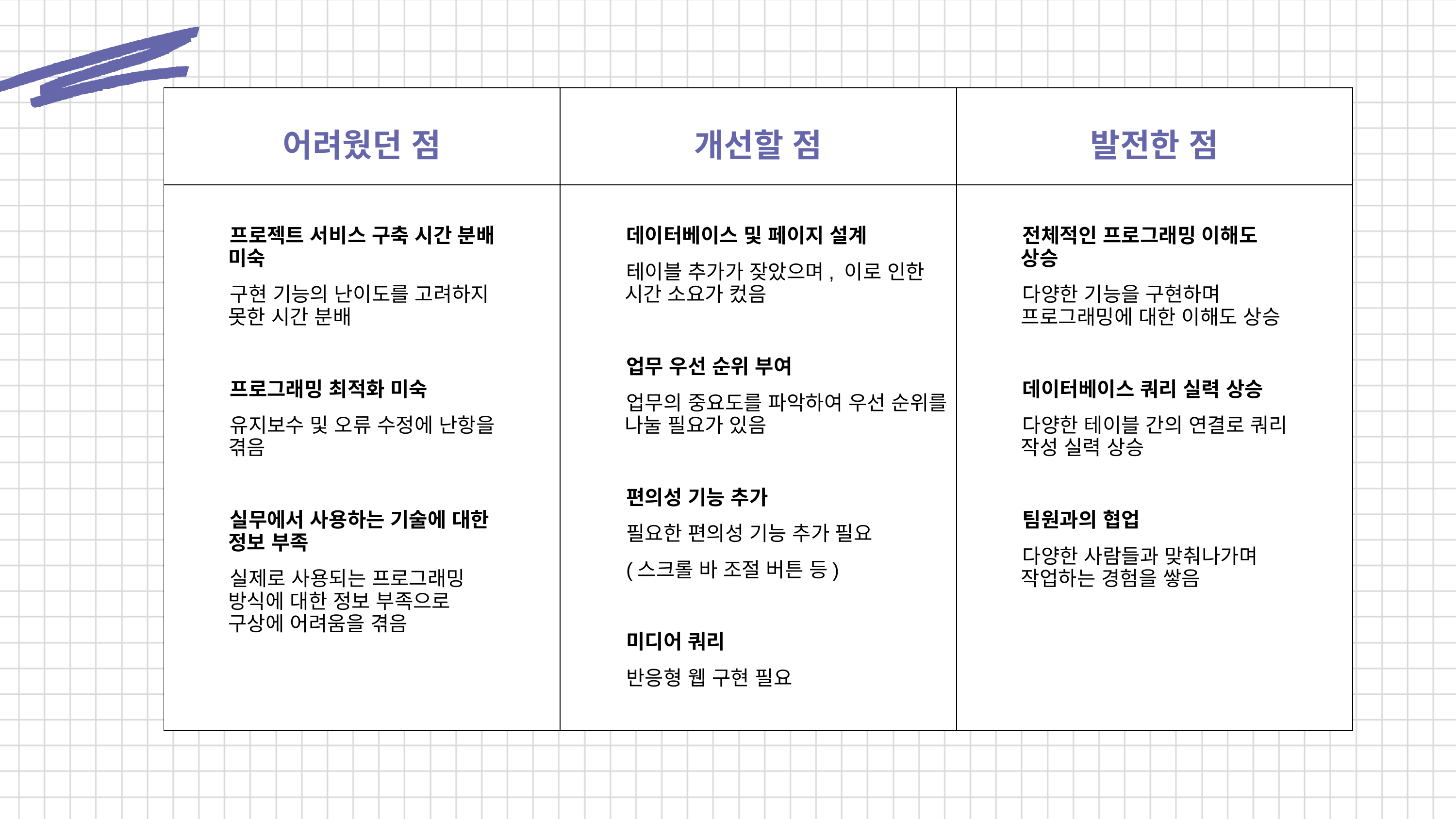

| 어려웠던 점 | 개선할 점 | 발전한 점 |
| --- | --- | --- |
| 프로젝트 서비스 구축 시간 분배 미숙 구현 기능의 난이도를 고려하지 못한 시간 분배 프로그래밍 최적화 미숙 유지보수 및 오류 수정에 난항을 겪음 실무에서 사용하는 기술에 대한 정보 부족 실제로 사용되는 프로그래밍 방식에 대한 정보 부족으로 구상에 어려움을 겪음 | 데이터베이스 및 페이지 설계 테이블 추가가 잦았으며, 이로 인한 시간 소요가 컸음 업무 우선 순위 부여 업무의 중요도를 파악하여 우선 순위를 나눌 필요가 있음 편의성 기능 추가 필요한 편의성 기능 추가 필요 (스크롤 바 조절 버튼 등) 미디어 쿼리 반응형 웹 구현 필요 | 전체적인 프로그래밍 이해도 상승 다양한 기능을 구현하며 프로그래밍에 대한 이해도 상승 데이터베이스 쿼리 실력 상승 다양한 테이블 간의 연결로 쿼리 작성 실력 상승 팀원과의 협업 다양한 사람들과 맞춰나가며 작업하는 경험을 쌓음 |